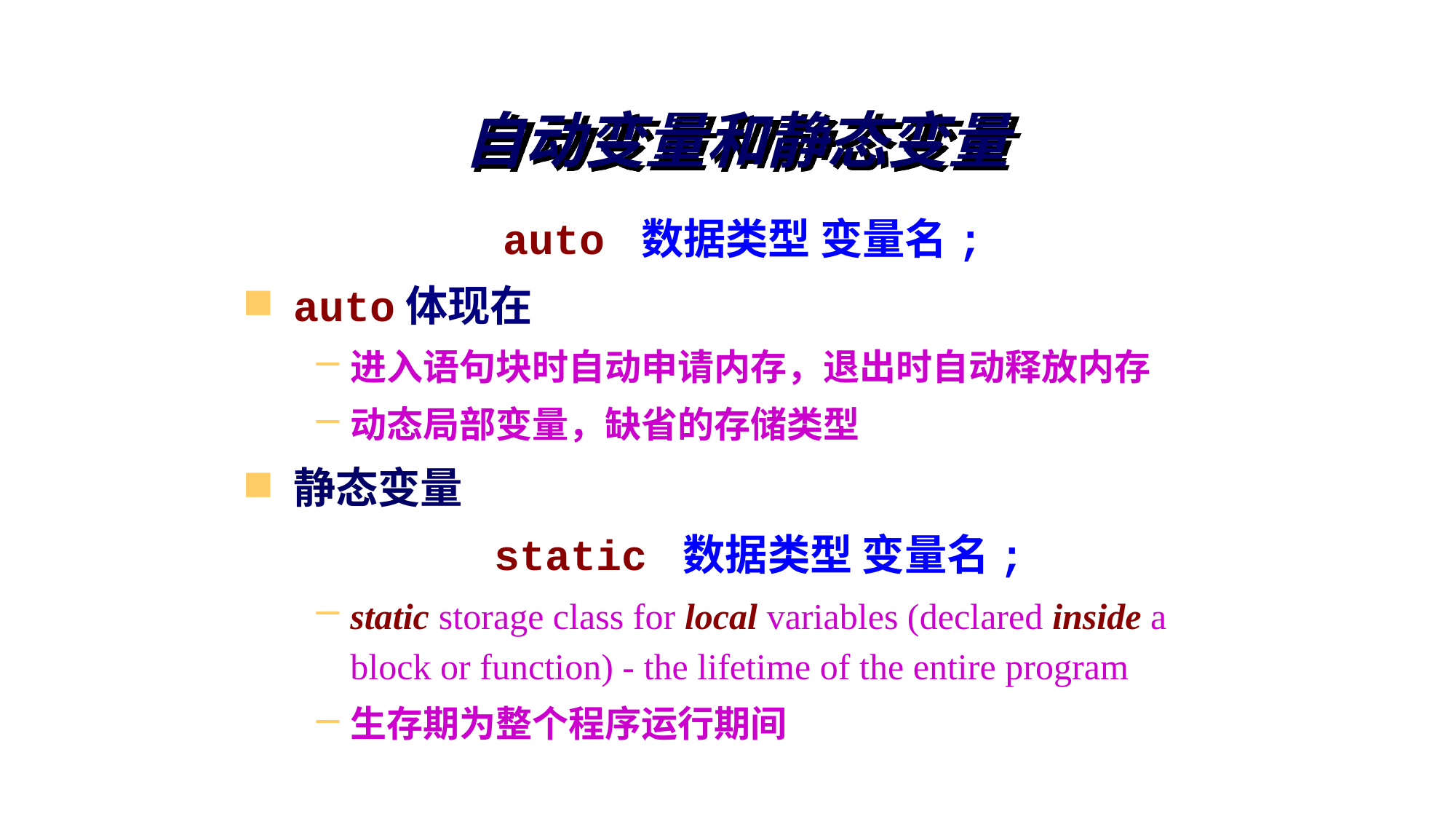

# 自动变量和静态变量
          auto 数据类型 变量名;
auto体现在
进入语句块时自动申请内存，退出时自动释放内存
动态局部变量，缺省的存储类型
静态变量
       static 数据类型 变量名;
static storage class for local variables (declared inside a block or function) - the lifetime of the entire program
生存期为整个程序运行期间